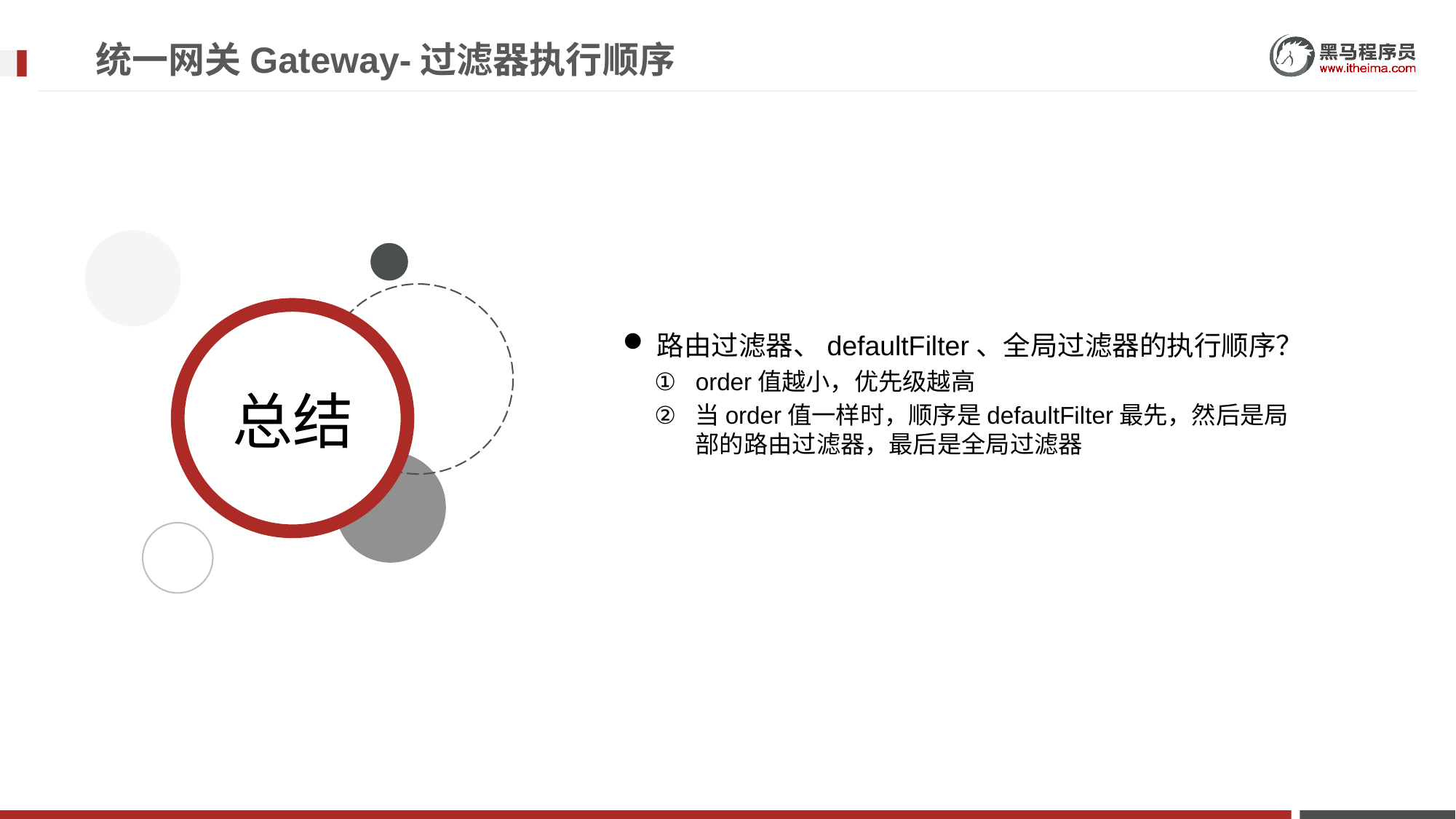

# 统一网关Gateway-过滤器执行顺序
路由过滤器、defaultFilter、全局过滤器的执行顺序？
order值越小，优先级越高
当order值一样时，顺序是defaultFilter最先，然后是局部的路由过滤器，最后是全局过滤器